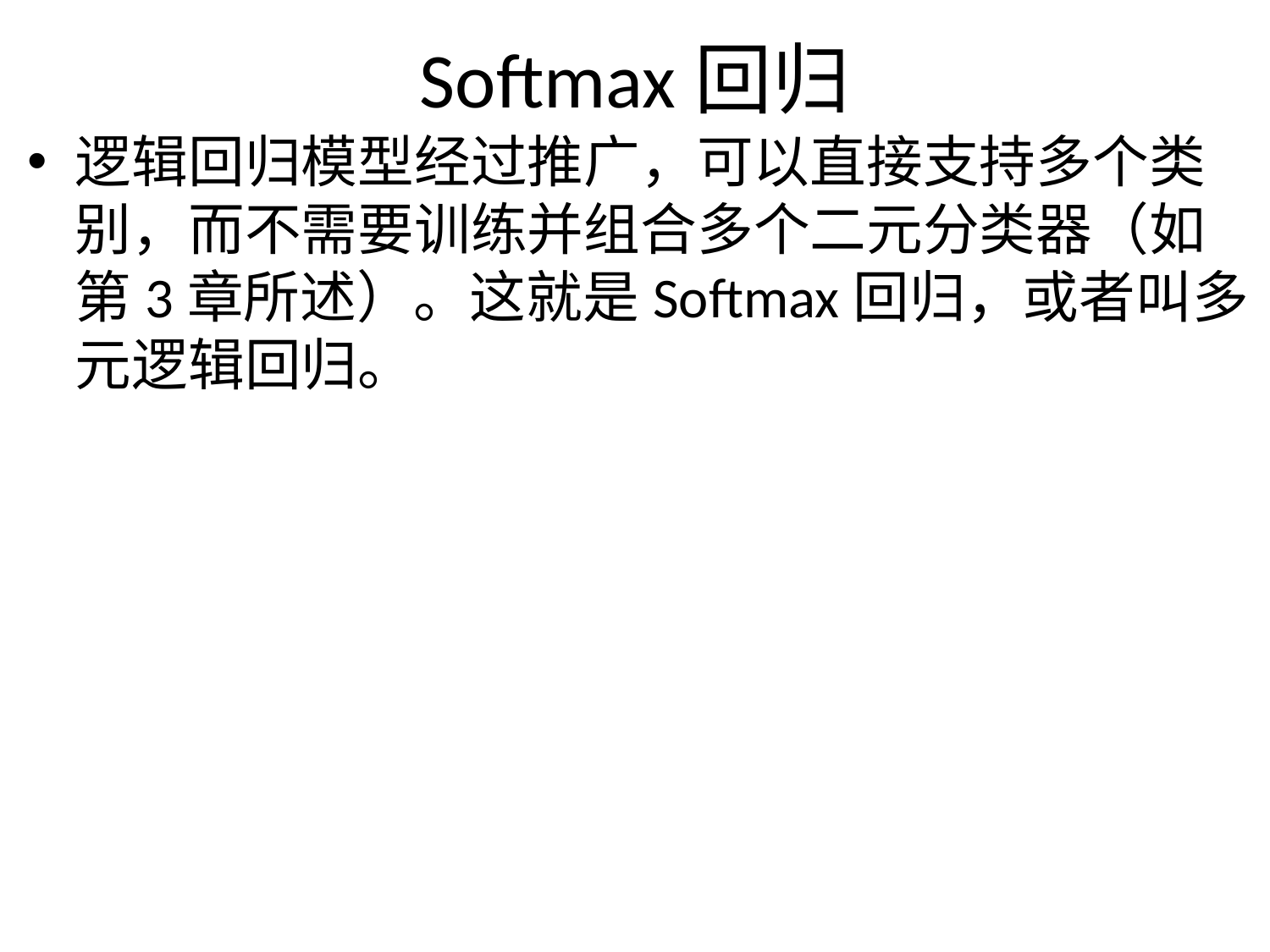

# Softmax回归
逻辑回归模型经过推广，可以直接支持多个类别，而不需要训练并组合多个二元分类器（如第3章所述）。这就是Softmax回归，或者叫多元逻辑回归。